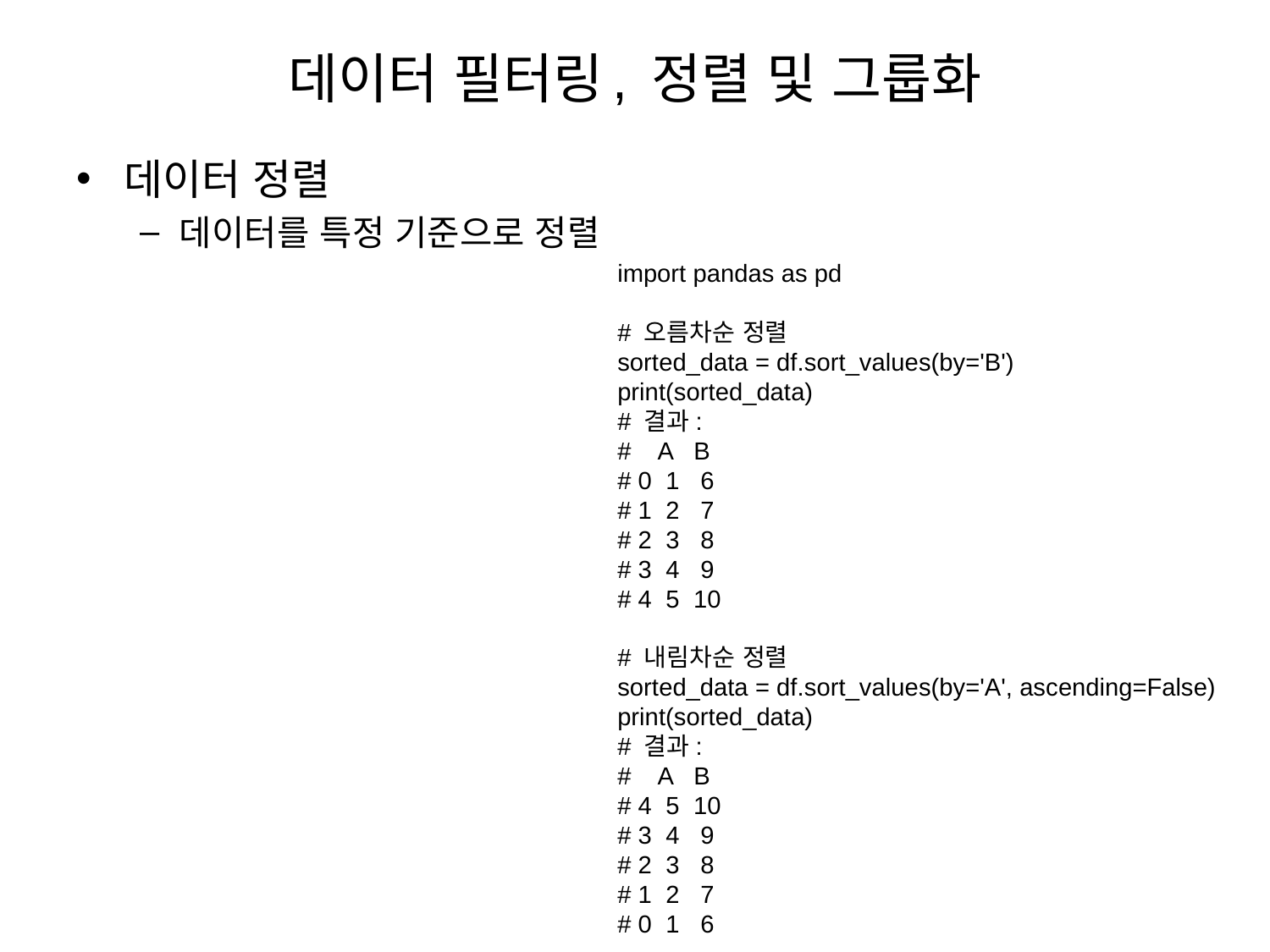

# 데이터 필터링, 정렬 및 그룹화
데이터 정렬
데이터를 특정 기준으로 정렬
import pandas as pd

# 오름차순 정렬
sorted_data = df.sort_values(by='B')
print(sorted_data)
# 결과:
#    A   B
# 0  1   6
# 1  2   7
# 2  3   8
# 3  4   9
# 4  5  10

# 내림차순 정렬
sorted_data = df.sort_values(by='A', ascending=False)
print(sorted_data)
# 결과:
#    A   B
# 4  5  10
# 3  4   9
# 2  3   8
# 1  2   7
# 0  1   6